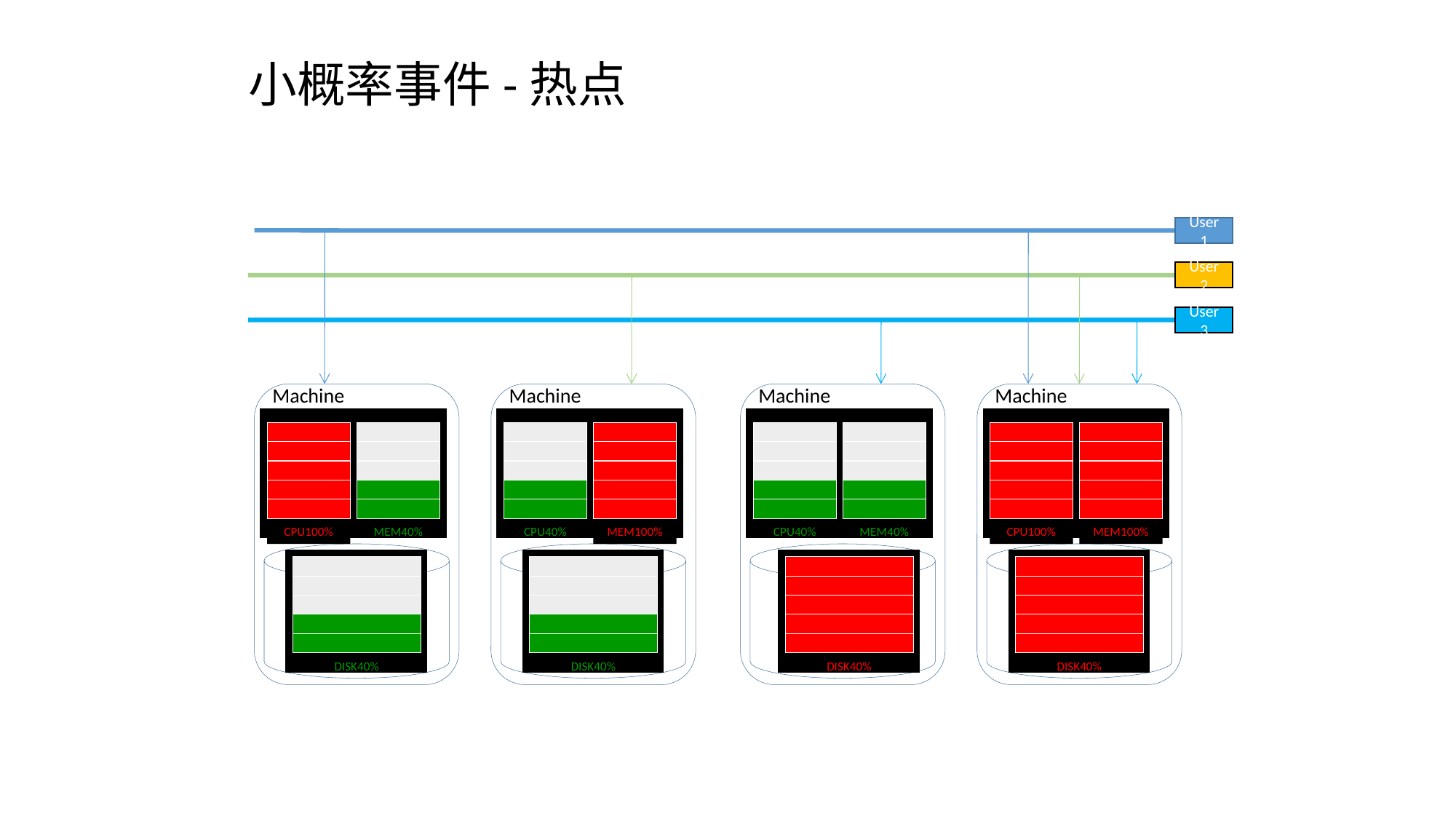

小概率事件-热点
User1
User2
User3
Machine
Machine
Machine
Machine

MEM40%

CPU40%

MEM40%

CPU40%

MEM40%

CPU40%

MEM40%

CPU100%

MEM100%

CPU100%

MEM100%

CPU40%

DISK40%

DISK40%

DISK40%

DISK40%

DISK40%

DISK40%